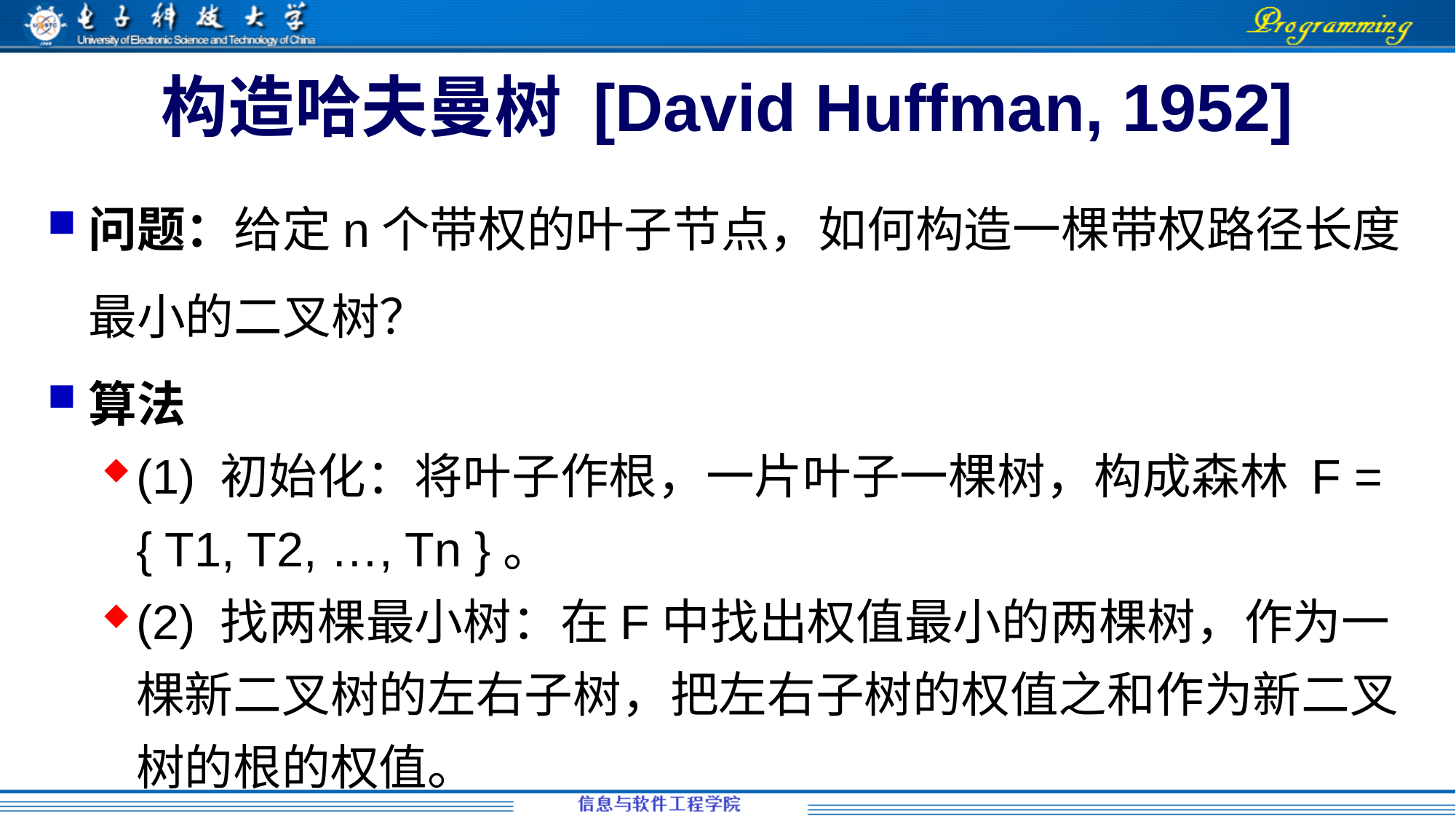

# 构造哈夫曼树 [David Huffman, 1952]
问题：给定n个带权的叶子节点，如何构造一棵带权路径长度最小的二叉树？
算法
(1) 初始化：将叶子作根，一片叶子一棵树，构成森林 F = { T1, T2, …, Tn }。
(2) 找两棵最小树：在F中找出权值最小的两棵树，作为一棵新二叉树的左右子树，把左右子树的权值之和作为新二叉树的根的权值。